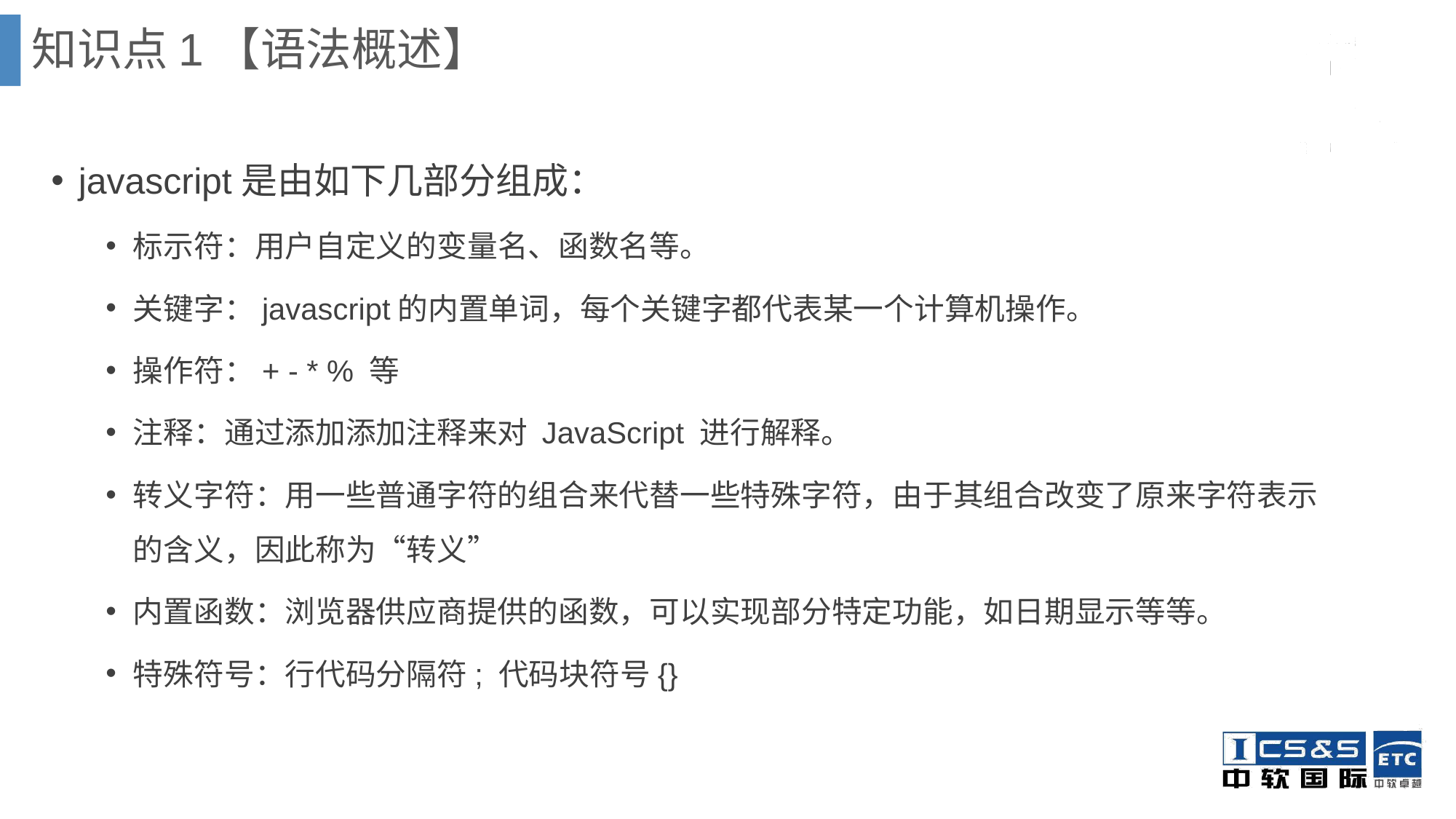

知识点1【语法概述】
javascript是由如下几部分组成：
标示符：用户自定义的变量名、函数名等。
关键字：javascript的内置单词，每个关键字都代表某一个计算机操作。
操作符：+ - * % 等
注释：通过添加添加注释来对 JavaScript 进行解释。
转义字符：用一些普通字符的组合来代替一些特殊字符，由于其组合改变了原来字符表示的含义，因此称为“转义”
内置函数：浏览器供应商提供的函数，可以实现部分特定功能，如日期显示等等。
特殊符号：行代码分隔符; 代码块符号{}